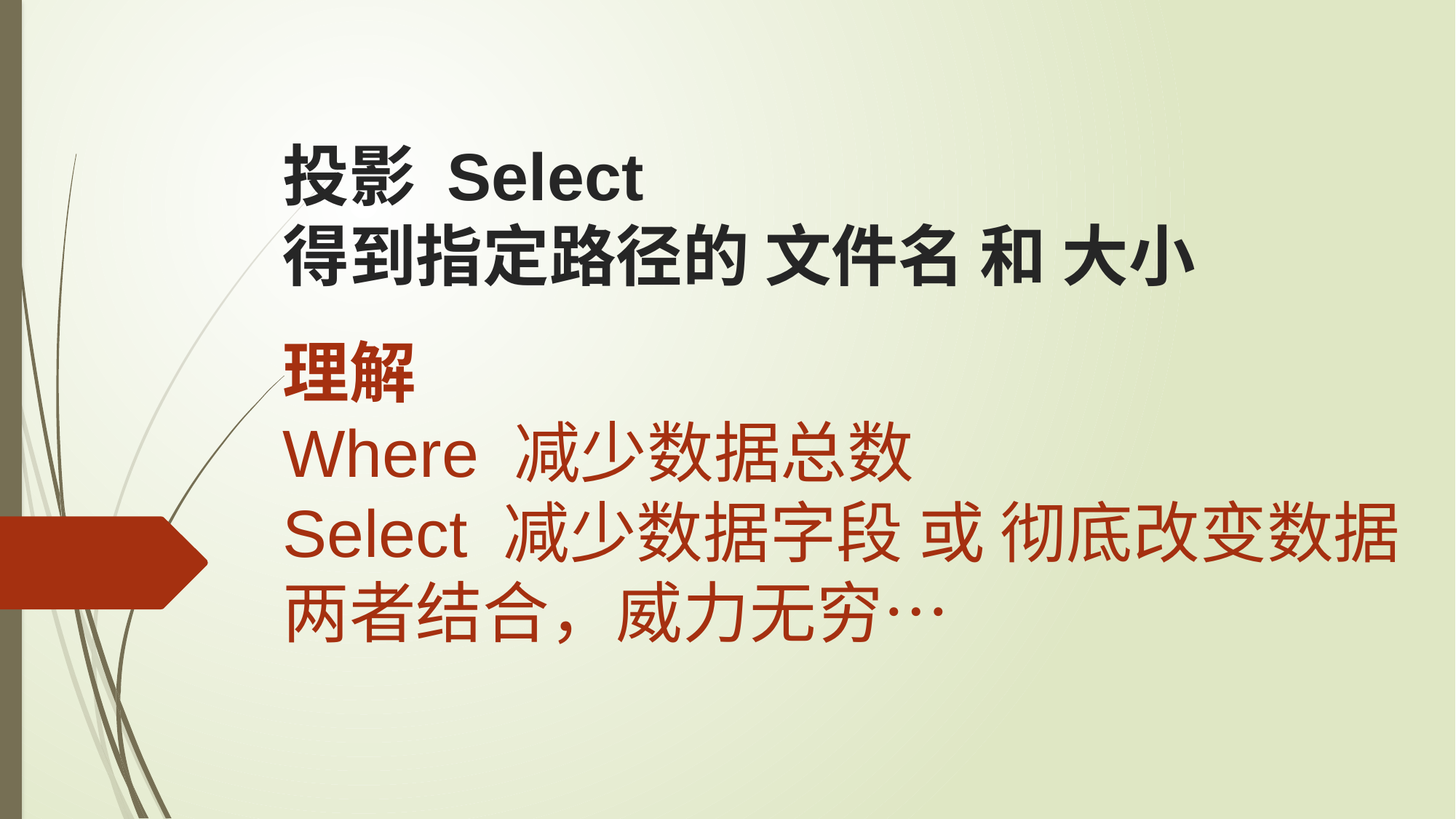

投影 Select
得到指定路径的 文件名 和 大小

理解
Where 减少数据总数
Select 减少数据字段 或 彻底改变数据
两者结合，威力无穷…